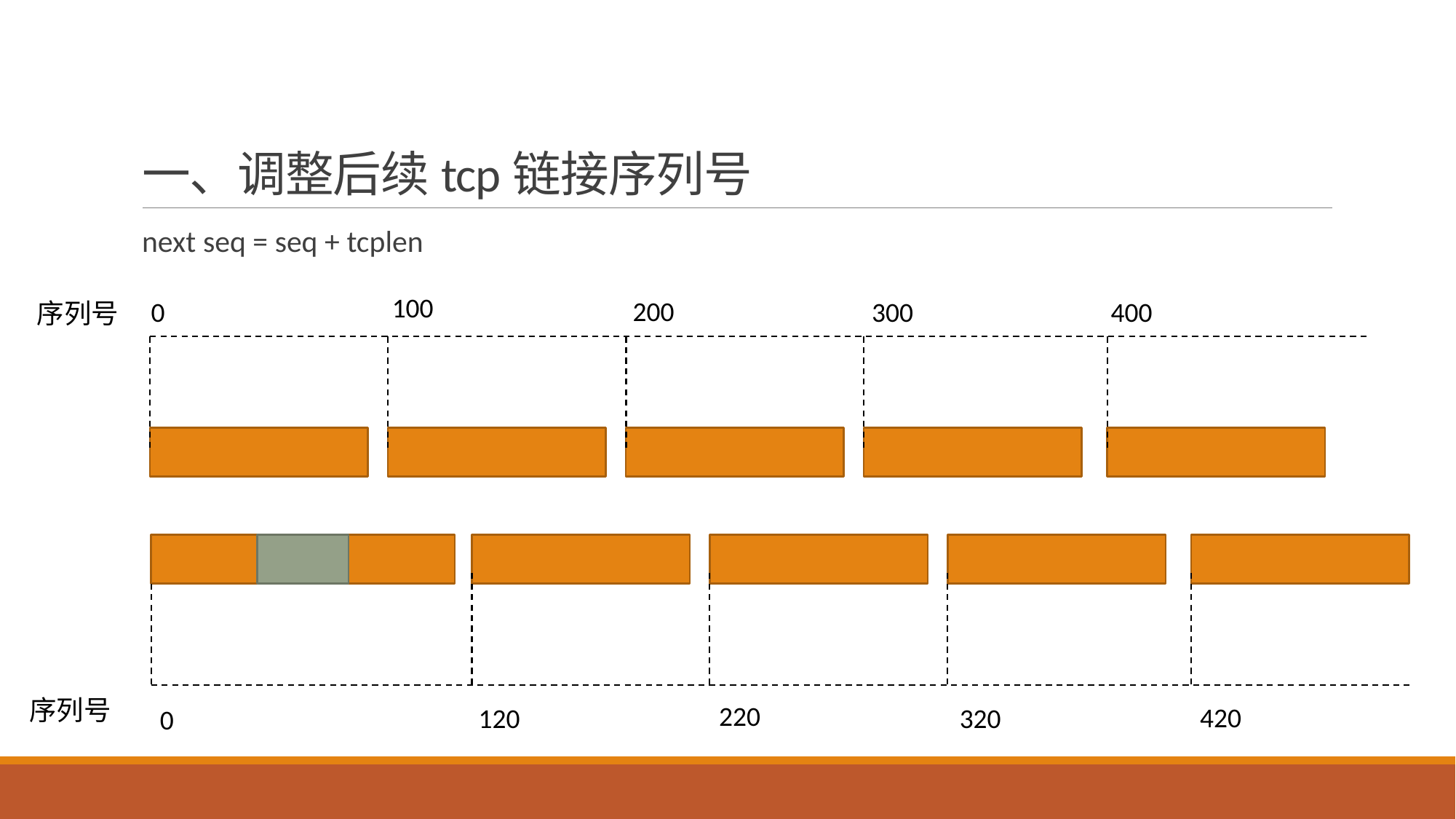

# 一、调整后续tcp链接序列号
next seq = seq + tcplen
100
200
0
300
400
序列号

序列号
220
420
320
120
0